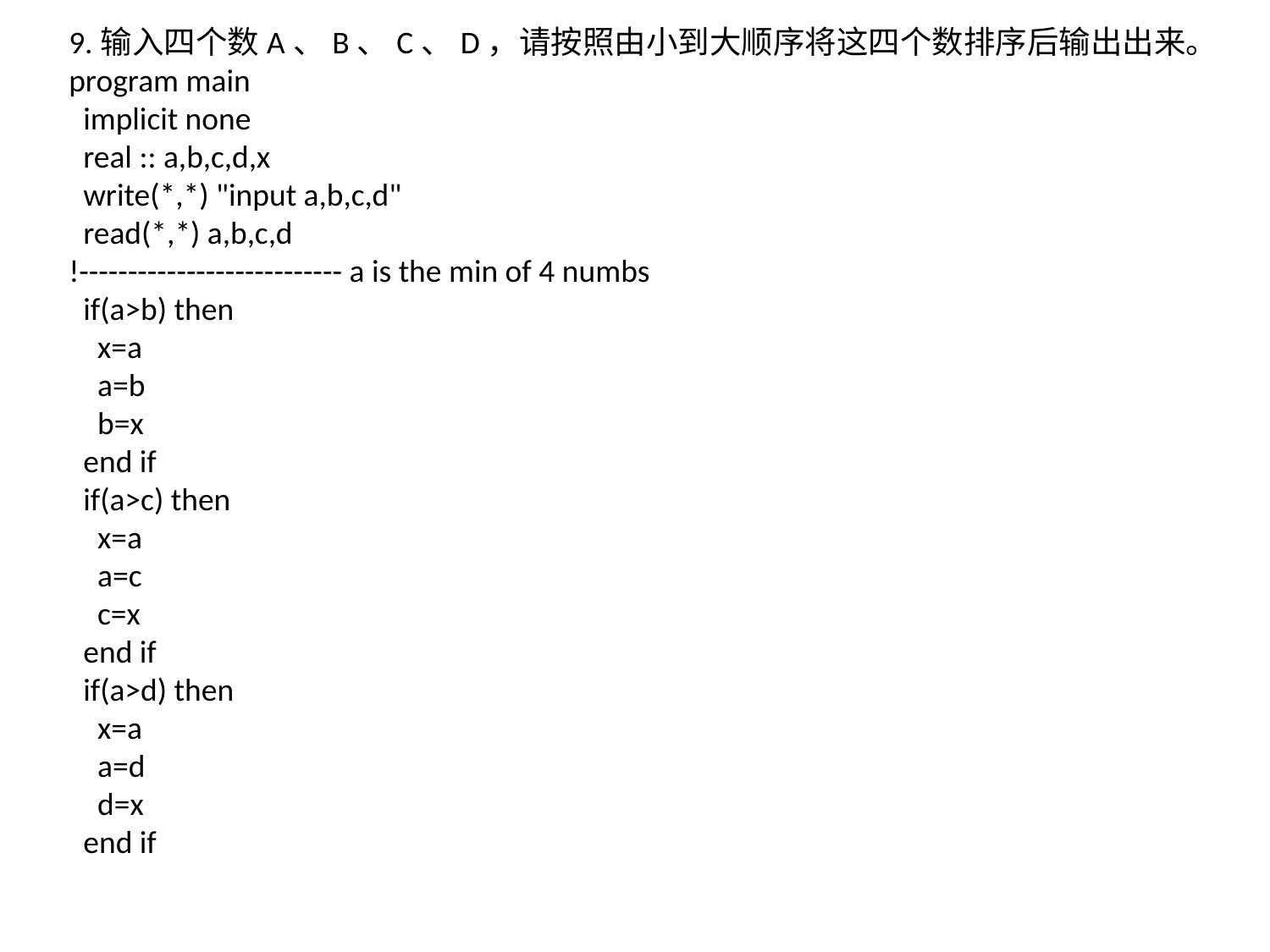

9.输入四个数A、B、C、D，请按照由小到大顺序将这四个数排序后输出出来。
program main
  implicit none
  real :: a,b,c,d,x
  write(*,*) "input a,b,c,d"
  read(*,*) a,b,c,d
!--------------------------- a is the min of 4 numbs
  if(a>b) then
    x=a
    a=b
    b=x
  end if
  if(a>c) then
    x=a
    a=c
    c=x
  end if
  if(a>d) then
    x=a
    a=d
    d=x
  end if